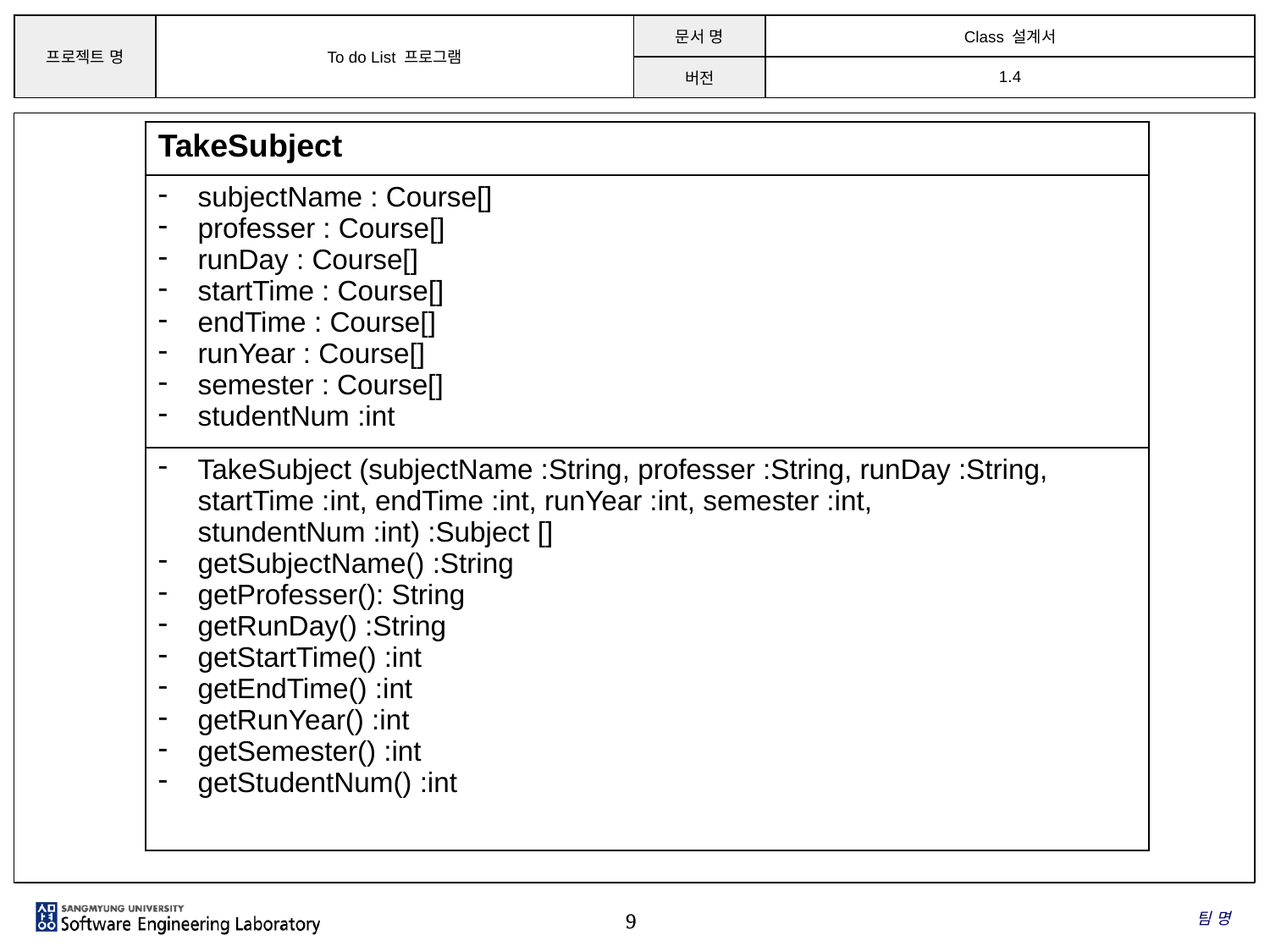

| TakeSubject |
| --- |
| subjectName : Course[] professer : Course[] runDay : Course[] startTime : Course[] endTime : Course[] runYear : Course[] semester : Course[] studentNum :int |
| TakeSubject (subjectName :String, professer :String, runDay :String, startTime :int, endTime :int, runYear :int, semester :int, stundentNum :int) :Subject [] getSubjectName() :String getProfesser(): String getRunDay() :String getStartTime() :int getEndTime() :int getRunYear() :int getSemester() :int getStudentNum() :int |
팀 명